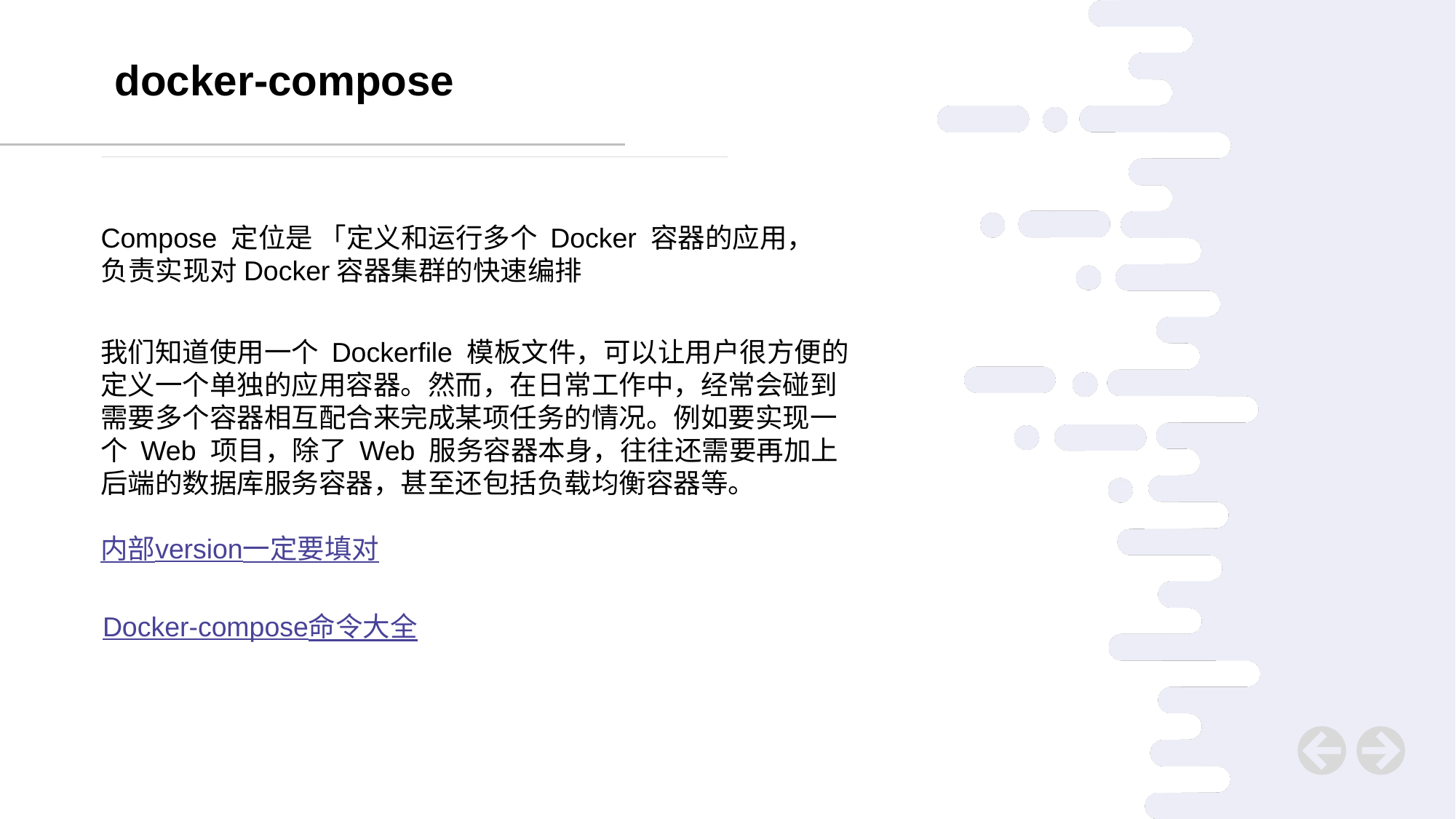

docker-compose
Compose 定位是 「定义和运行多个 Docker 容器的应用，负责实现对Docker容器集群的快速编排

我们知道使用一个 Dockerfile 模板文件，可以让用户很方便的定义一个单独的应用容器。然而，在日常工作中，经常会碰到需要多个容器相互配合来完成某项任务的情况。例如要实现一个 Web 项目，除了 Web 服务容器本身，往往还需要再加上后端的数据库服务容器，甚至还包括负载均衡容器等。

内部version一定要填对
Docker-compose命令大全